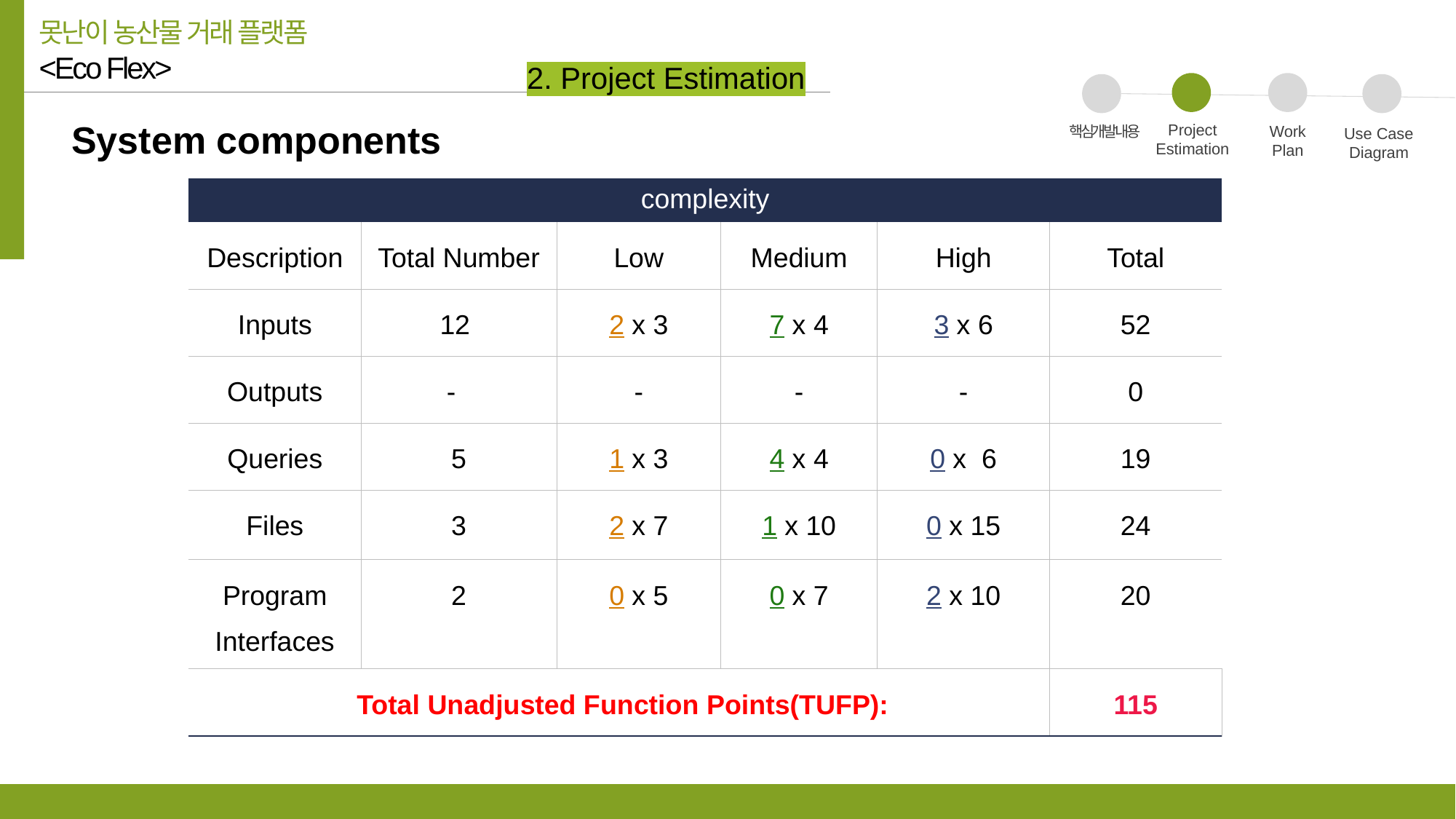

못난이 농산물 거래 플랫폼
<Eco Flex>
2. Project Estimation

02

04
03
01
System components
Project
Estimation
Work
Plan
핵심개발내용
Use Case
Diagram
| complexity |  |  |  |  |  |
| --- | --- | --- | --- | --- | --- |
| Description | Total Number | Low | Medium | High | Total |
| Inputs | 12 | 2 x 3 | 7 x 4 | 3 x 6 | 52 |
| Outputs | - | - | - | - | 0 |
| Queries | 5 | 1 x 3 | 4 x 4 | 0 x 6 | 19 |
| Files | 3 | 2 x 7 | 1 x 10 | 0 x 15 | 24 |
| Program Interfaces | 2 | 0 x 5 | 0 x 7 | 2 x 10 | 20 |
| Total Unadjusted Function Points(TUFP): |  |  |  |  | 115 |